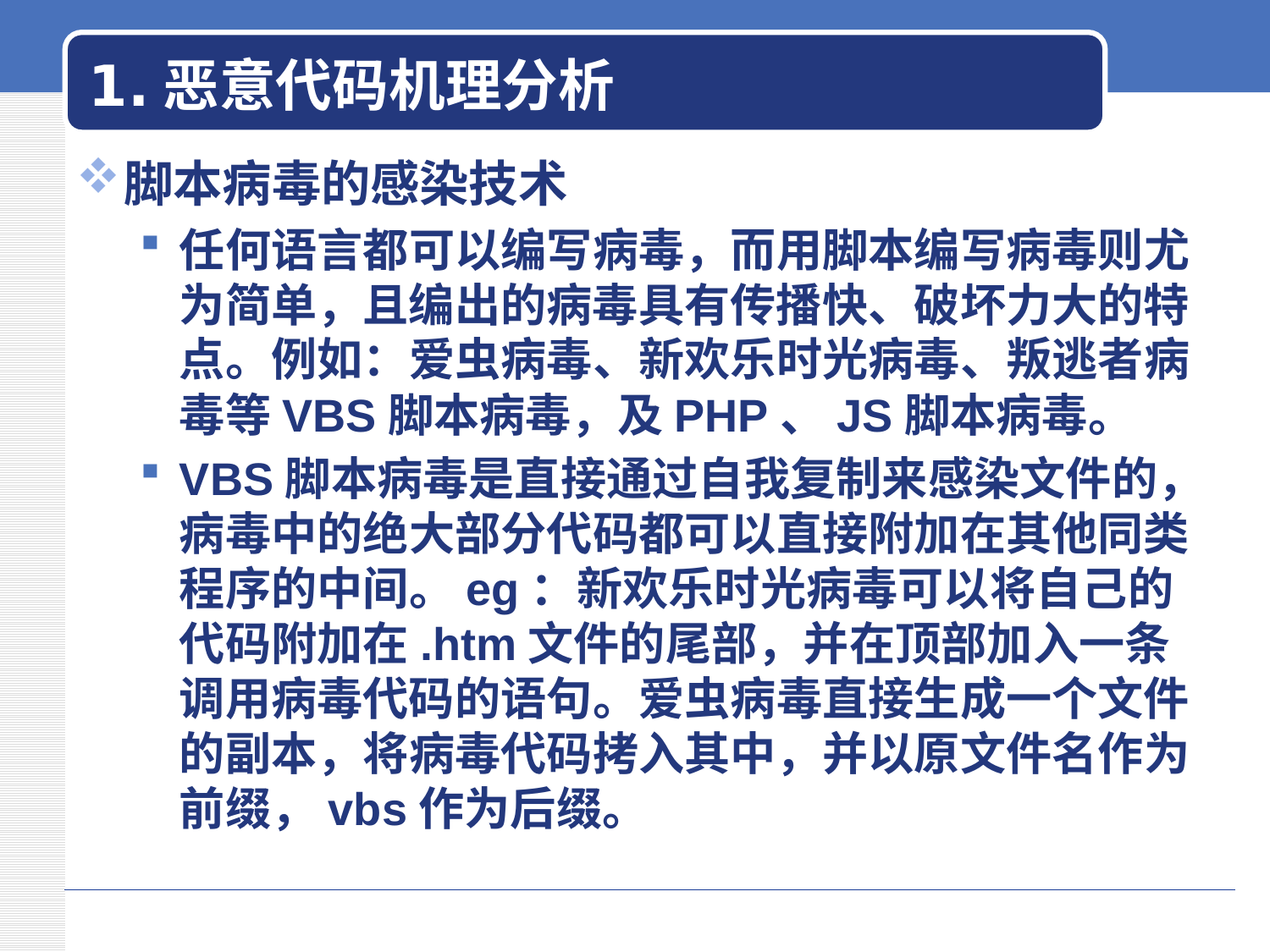

# 1.恶意代码机理分析
脚本病毒的感染技术
任何语言都可以编写病毒，而用脚本编写病毒则尤为简单，且编出的病毒具有传播快、破坏力大的特点。例如：爱虫病毒、新欢乐时光病毒、叛逃者病毒等VBS脚本病毒，及PHP、JS脚本病毒。
VBS脚本病毒是直接通过自我复制来感染文件的，病毒中的绝大部分代码都可以直接附加在其他同类程序的中间。eg：新欢乐时光病毒可以将自己的代码附加在.htm文件的尾部，并在顶部加入一条调用病毒代码的语句。爱虫病毒直接生成一个文件的副本，将病毒代码拷入其中，并以原文件名作为前缀，vbs作为后缀。